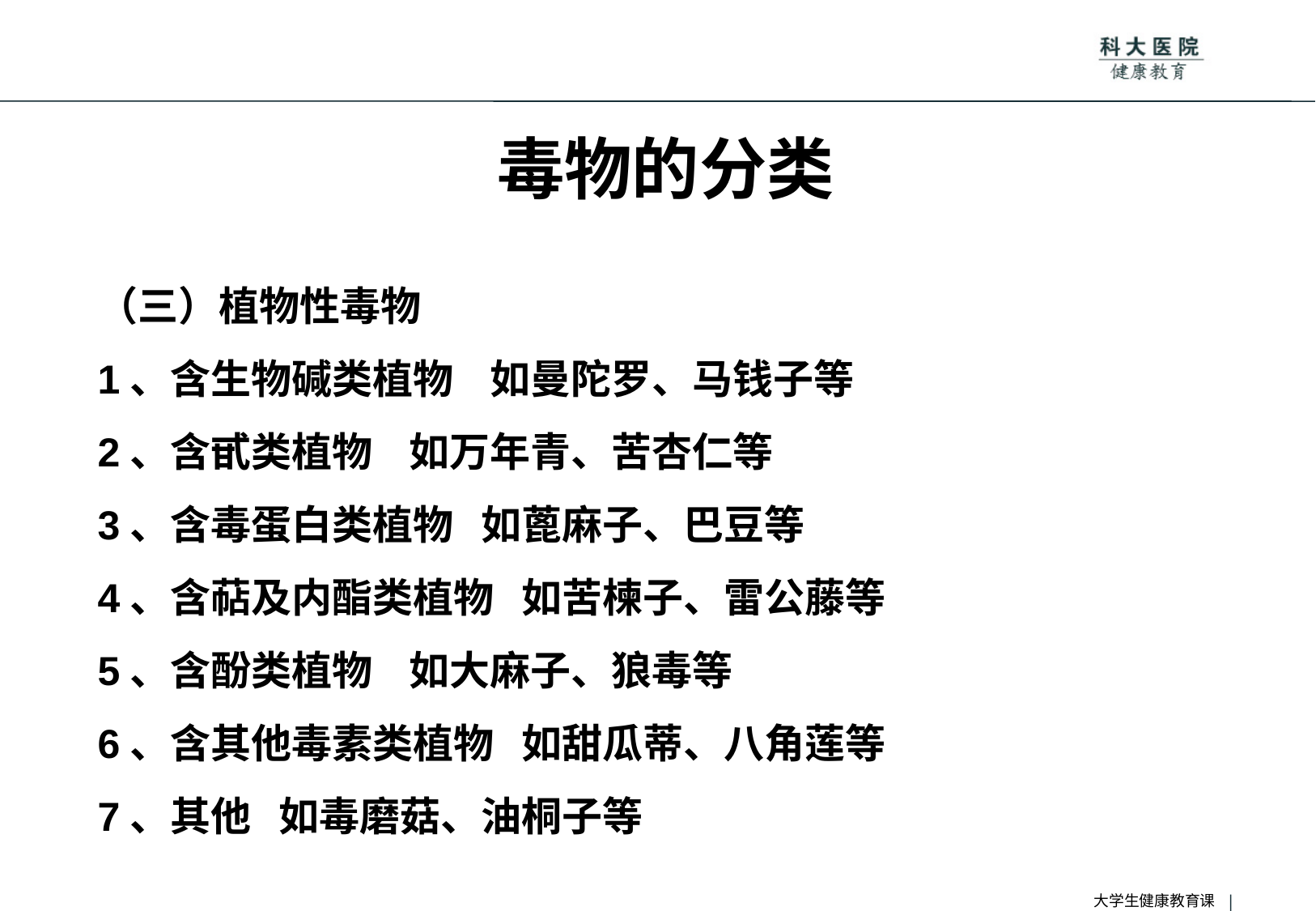

# 毒物的分类
（三）植物性毒物
1、含生物碱类植物    如曼陀罗、马钱子等
2、含甙类植物    如万年青、苦杏仁等
3、含毒蛋白类植物   如蓖麻子、巴豆等
4、含萜及内酯类植物   如苦楝子、雷公藤等
5、含酚类植物    如大麻子、狼毒等
6、含其他毒素类植物   如甜瓜蒂、八角莲等
7、其他   如毒磨菇、油桐子等

大学生健康教育课
7